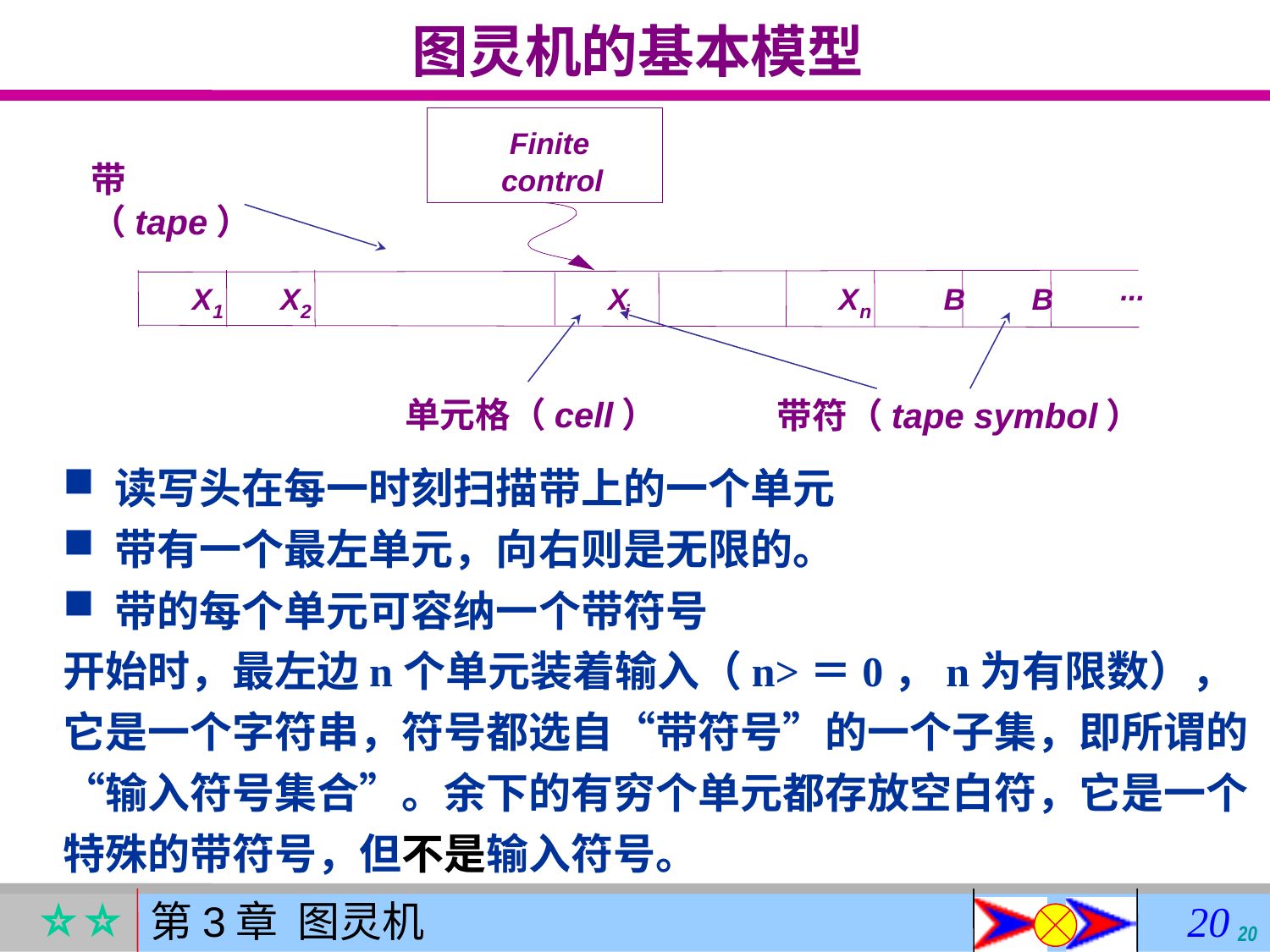

图灵机的基本模型

Finite
带（tape）

control

...

X
X
X
X
B
B
1
2
i
n

带符（tape symbol）

单元格（cell）

 读写头在每一时刻扫描带上的一个单元
 带有一个最左单元，向右则是无限的。
 带的每个单元可容纳一个带符号
开始时，最左边n个单元装着输入（n>＝0，n为有限数），它是一个字符串，符号都选自“带符号”的一个子集，即所谓的“输入符号集合”。余下的有穷个单元都存放空白符，它是一个特殊的带符号，但不是输入符号。
20